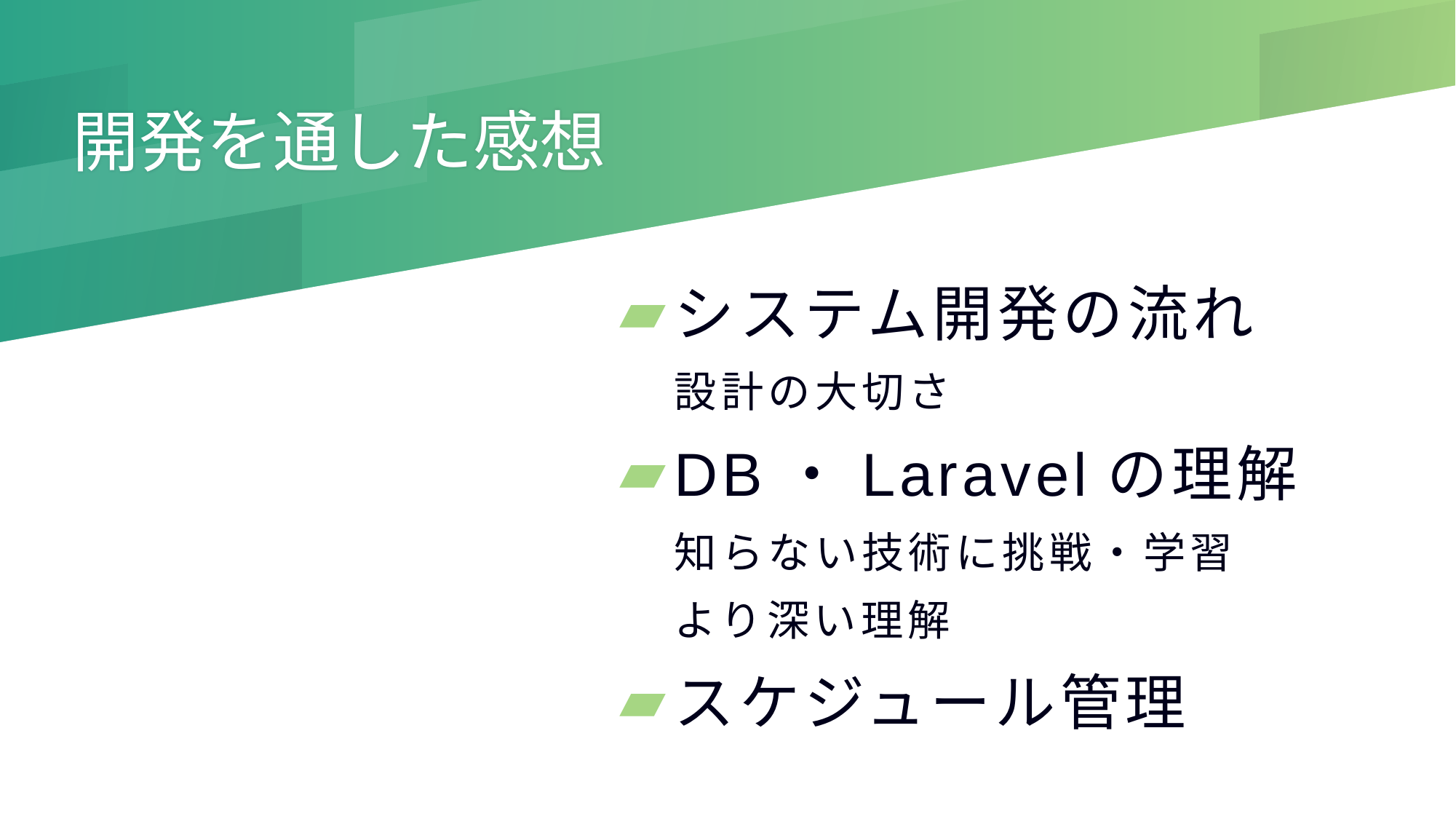

# 開発を通した感想
システム開発の流れ
設計の大切さ
DB・Laravelの理解
知らない技術に挑戦・学習
より深い理解
スケジュール管理